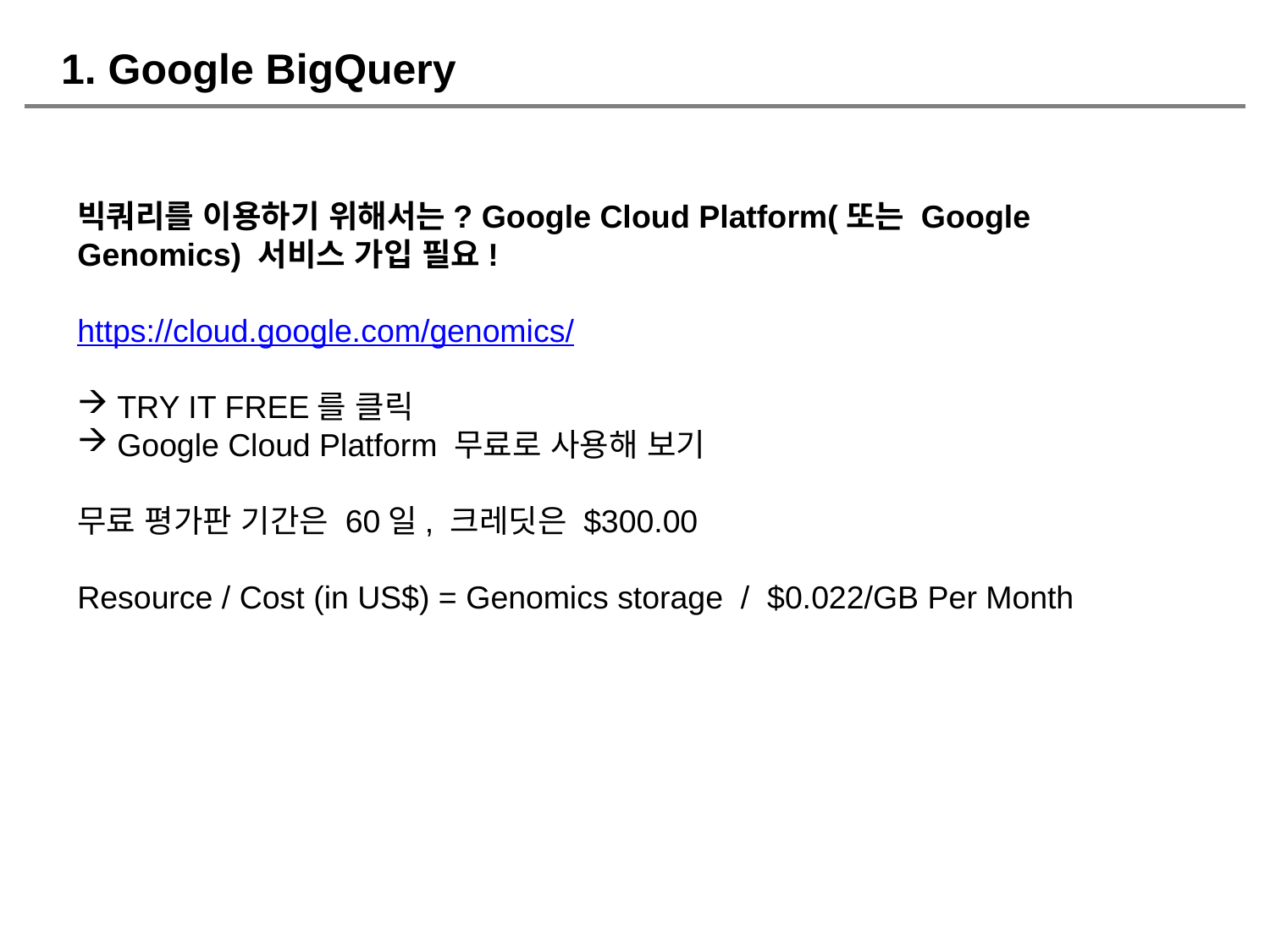

1. Google BigQuery
빅쿼리를 이용하기 위해서는? Google Cloud Platform(또는 Google Genomics) 서비스 가입 필요!

https://cloud.google.com/genomics/

TRY IT FREE를 클릭
Google Cloud Platform 무료로 사용해 보기

무료 평가판 기간은 60일, 크레딧은 $300.00

Resource / Cost (in US$) = Genomics storage  /  $0.022/GB Per Month